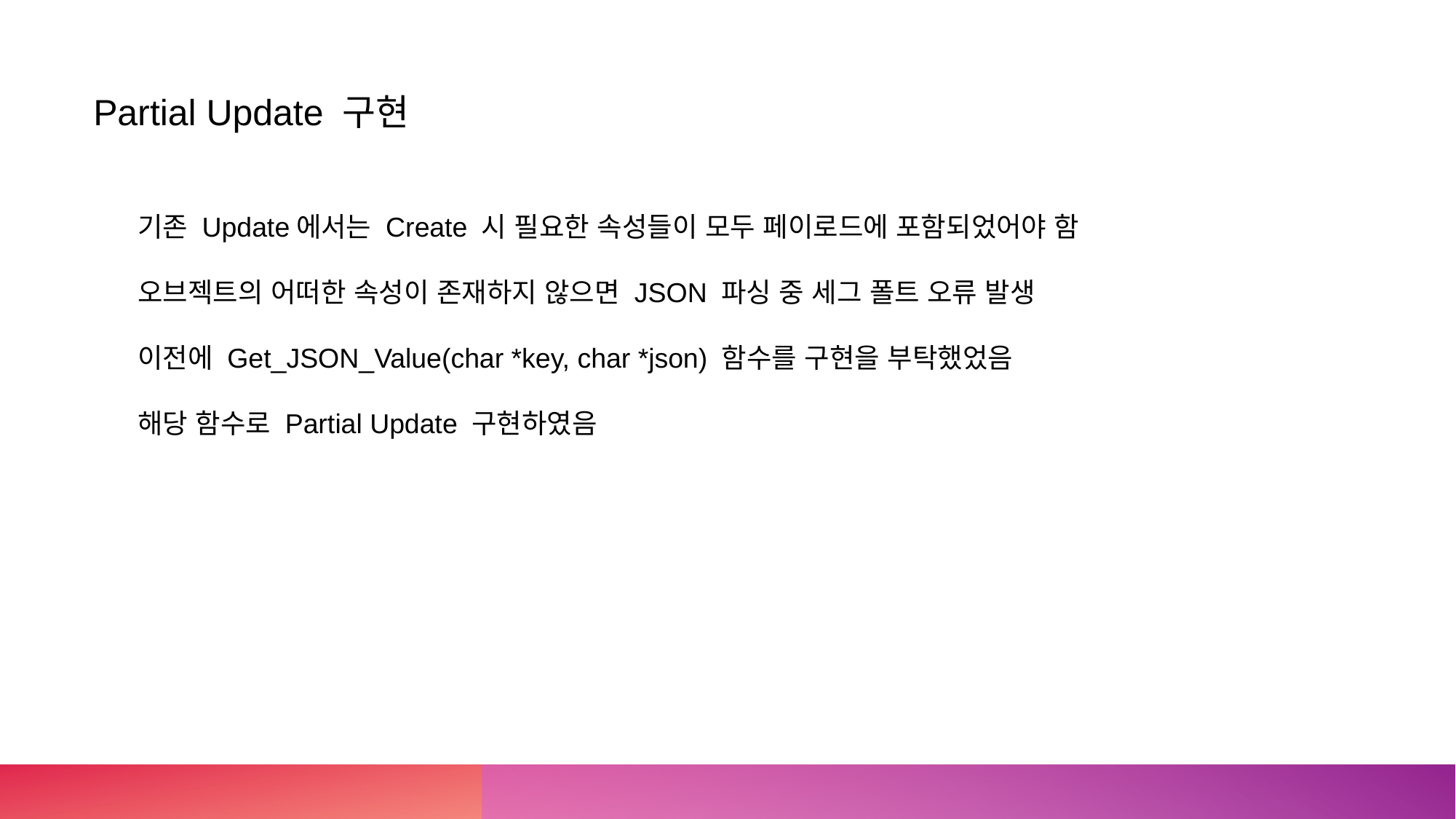

Partial Update 구현
기존 Update에서는 Create 시 필요한 속성들이 모두 페이로드에 포함되었어야 함

오브젝트의 어떠한 속성이 존재하지 않으면 JSON 파싱 중 세그 폴트 오류 발생

이전에 Get_JSON_Value(char *key, char *json) 함수를 구현을 부탁했었음

해당 함수로 Partial Update 구현하였음